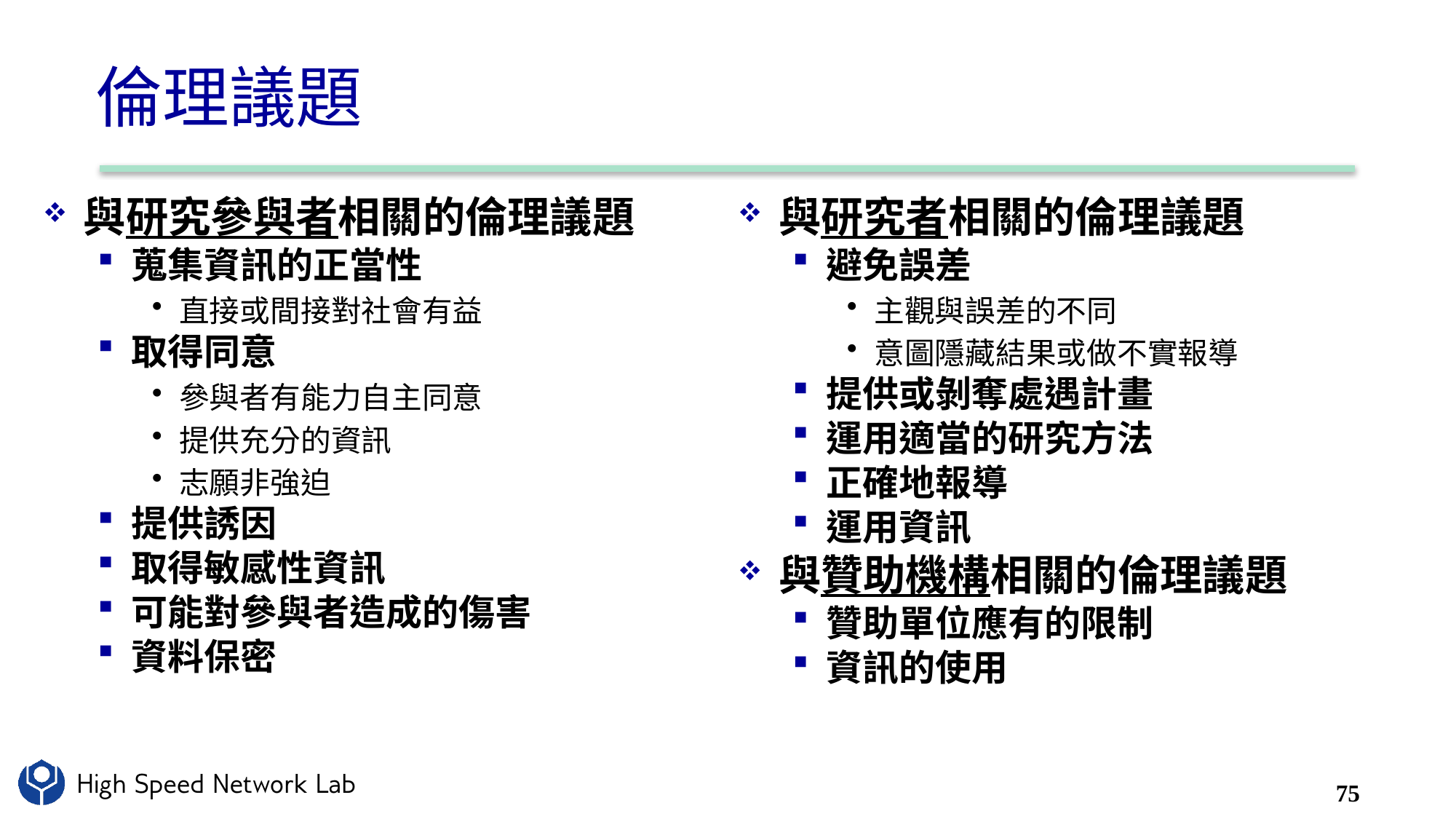

# 倫理議題
與研究參與者相關的倫理議題
蒐集資訊的正當性
直接或間接對社會有益
取得同意
參與者有能力自主同意
提供充分的資訊
志願非強迫
提供誘因
取得敏感性資訊
可能對參與者造成的傷害
資料保密

與研究者相關的倫理議題
避免誤差
主觀與誤差的不同
意圖隱藏結果或做不實報導
提供或剝奪處遇計畫
運用適當的研究方法
正確地報導
運用資訊
與贊助機構相關的倫理議題
贊助單位應有的限制
資訊的使用

75